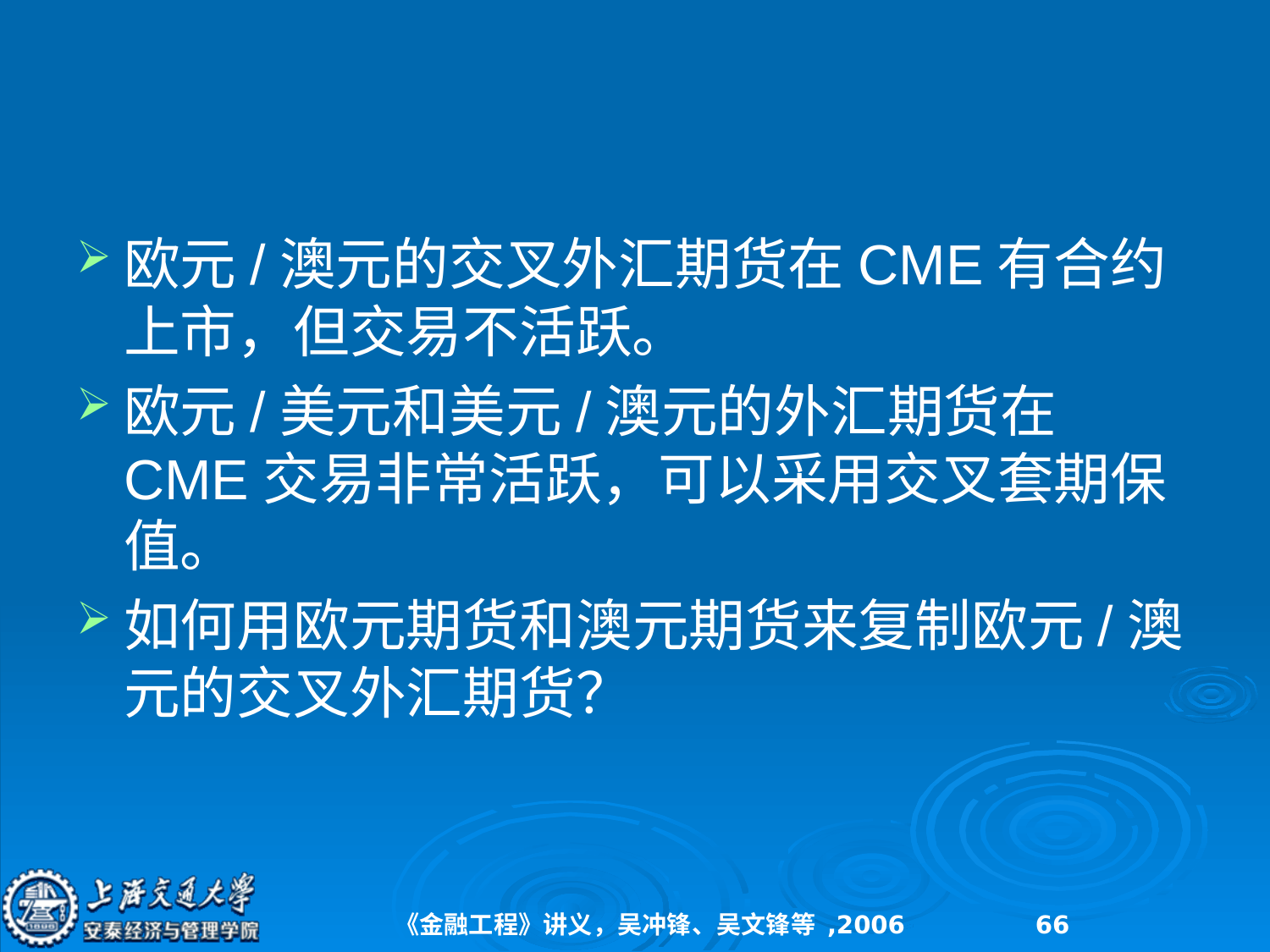

#
欧元/澳元的交叉外汇期货在CME有合约上市，但交易不活跃。
欧元/美元和美元/澳元的外汇期货在CME交易非常活跃，可以采用交叉套期保值。
如何用欧元期货和澳元期货来复制欧元/澳元的交叉外汇期货？